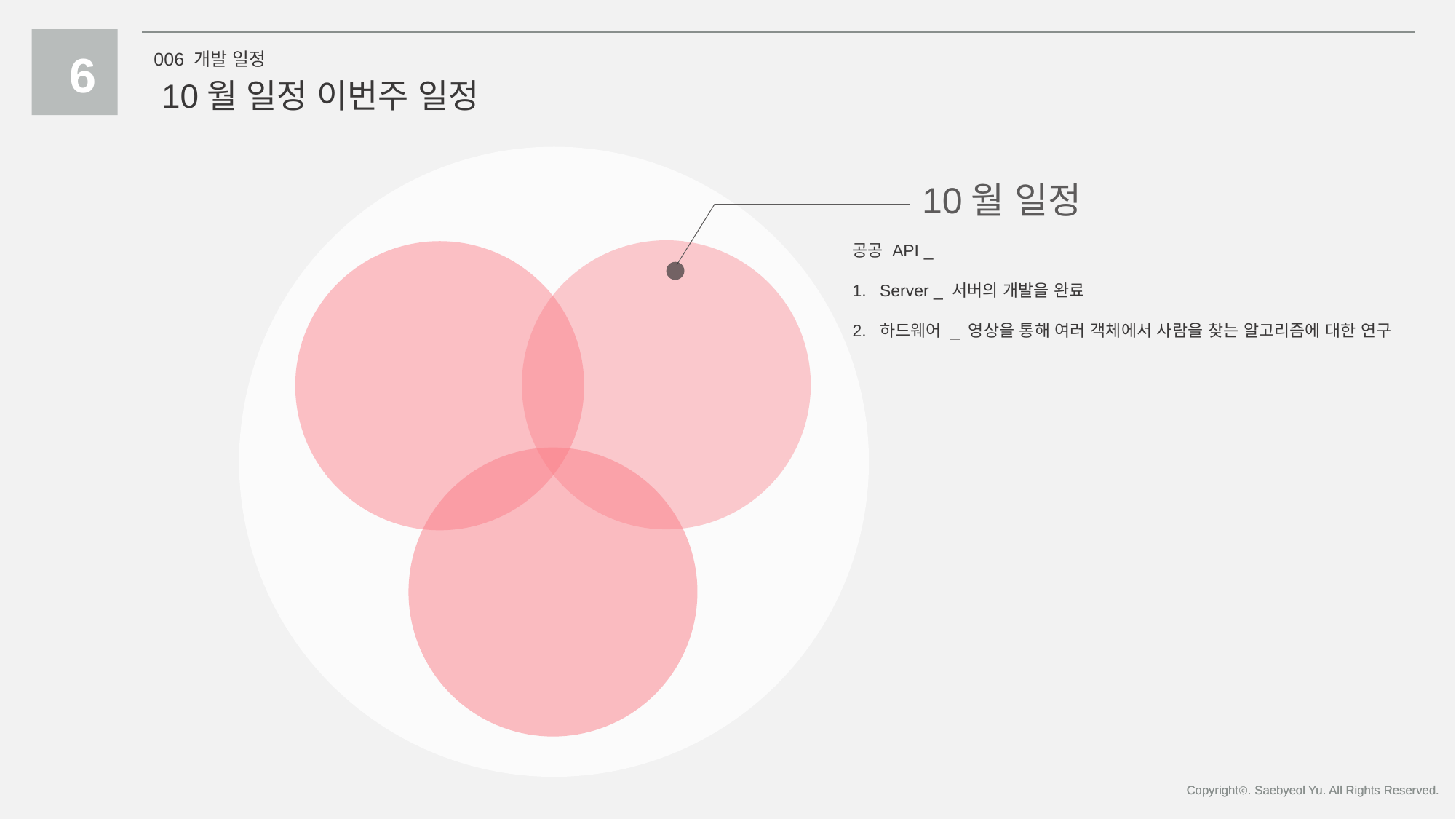

6
006 개발 일정
10월 일정 이번주 일정

10월 일정
공공 API _

Server _ 서버의 개발을 완료

하드웨어 _ 영상을 통해 여러 객체에서 사람을 찾는 알고리즘에 대한 연구

Copyrightⓒ. Saebyeol Yu. All Rights Reserved.